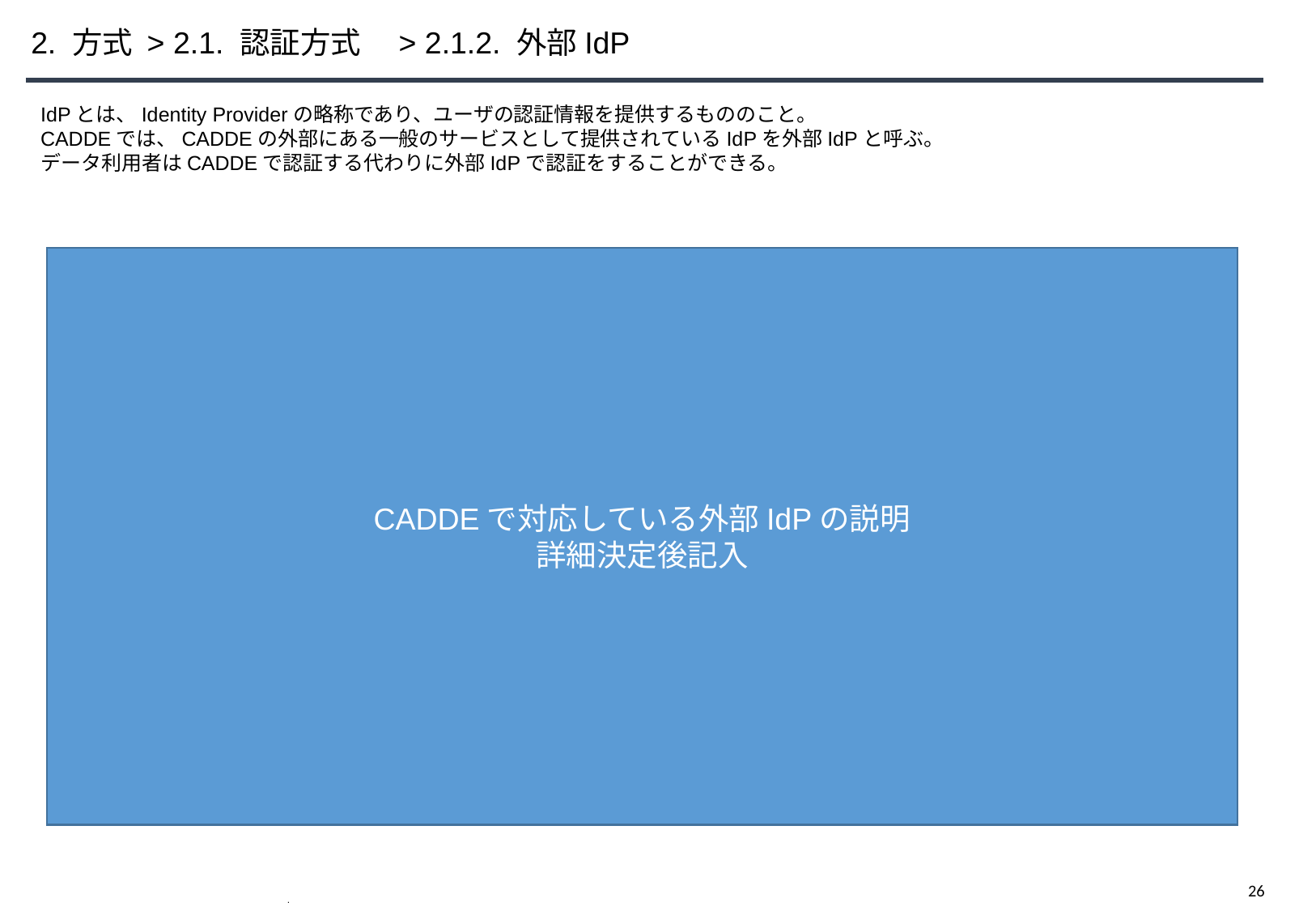

# 2. 方式 > 2.1. 認証方式　> 2.1.2. 外部IdP
IdPとは、Identity Providerの略称であり、ユーザの認証情報を提供するもののこと。
CADDEでは、CADDEの外部にある一般のサービスとして提供されているIdPを外部IdPと呼ぶ。
データ利用者はCADDEで認証する代わりに外部IdPで認証をすることができる。
CADDEで対応している外部IdPの説明
詳細決定後記入